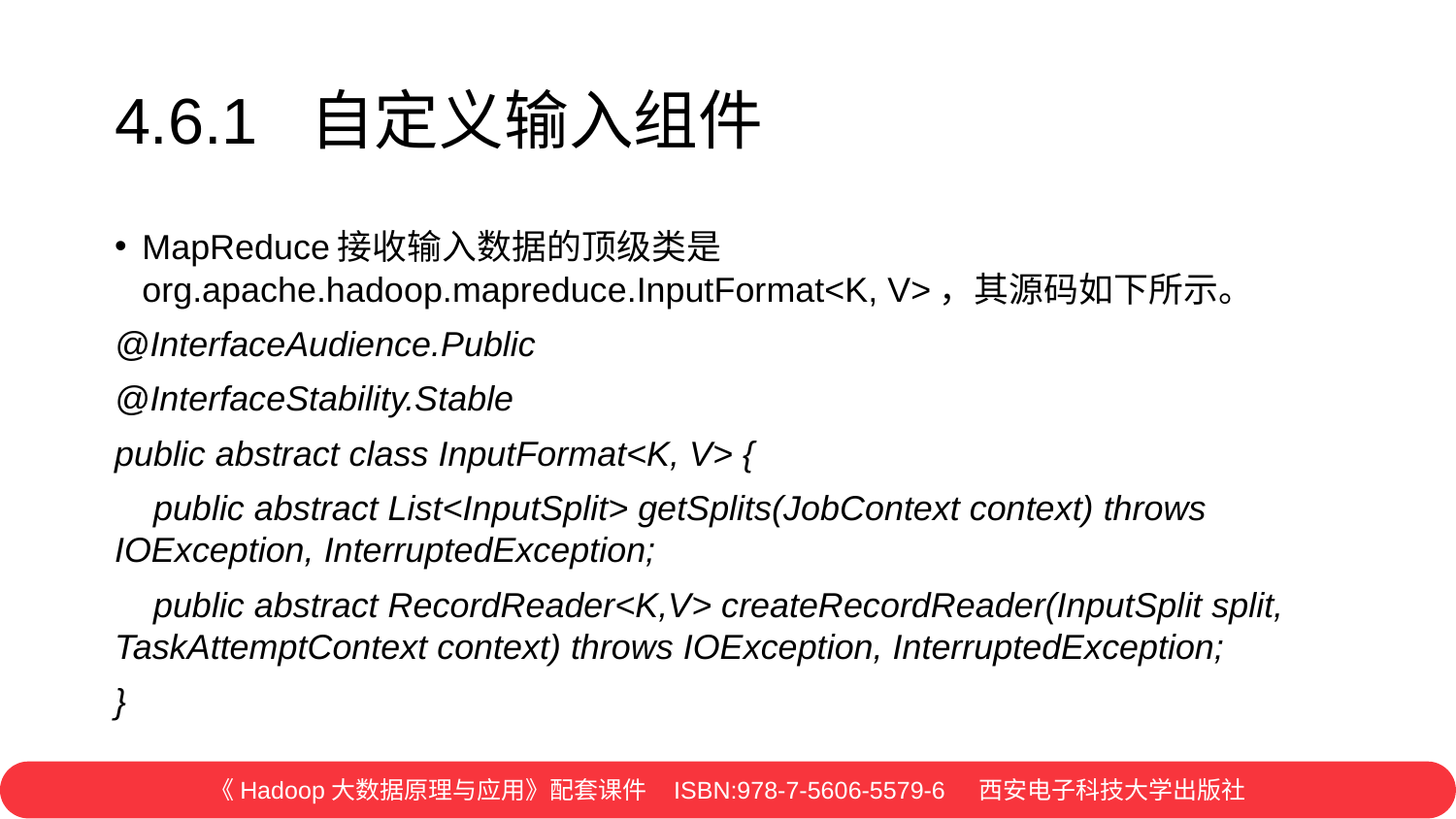

# 4.6.1  自定义输入组件
MapReduce接收输入数据的顶级类是org.apache.hadoop.mapreduce.InputFormat<K, V>，其源码如下所示。
@InterfaceAudience.Public
@InterfaceStability.Stable
public abstract class InputFormat<K, V> {
    public abstract List<InputSplit> getSplits(JobContext context) throws IOException, InterruptedException;
    public abstract RecordReader<K,V> createRecordReader(InputSplit split, TaskAttemptContext context) throws IOException, InterruptedException;
}